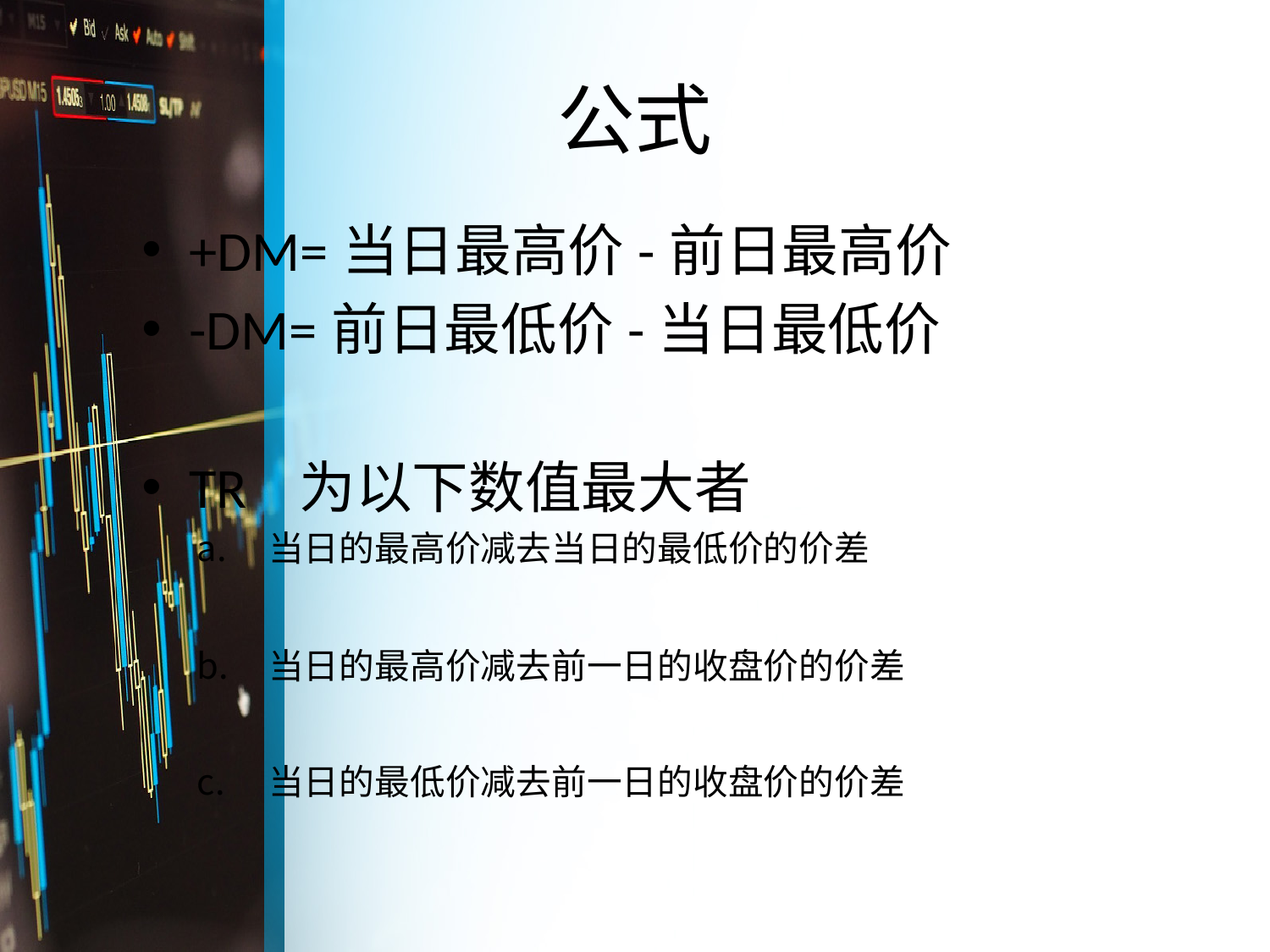

# 公式
+DM=当日最高价-前日最高价
-DM=前日最低价-当日最低价

TR   为以下数值最大者
当日的最高价减去当日的最低价的价差

当日的最高价减去前一日的收盘价的价差

当日的最低价减去前一日的收盘价的价差